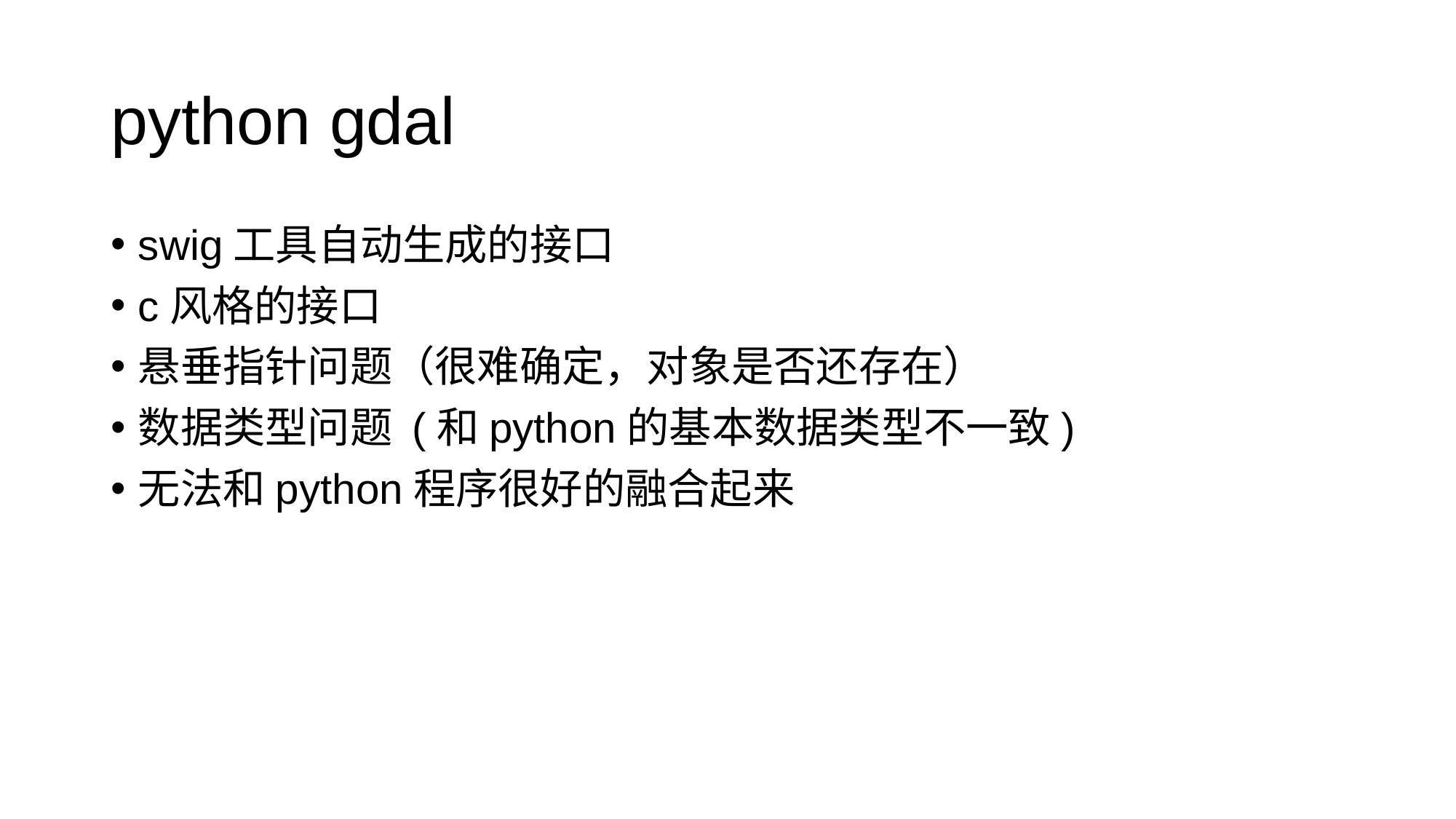

# python gdal
swig工具自动生成的接口
c风格的接口
悬垂指针问题（很难确定，对象是否还存在）
数据类型问题 (和python的基本数据类型不一致)
无法和python程序很好的融合起来